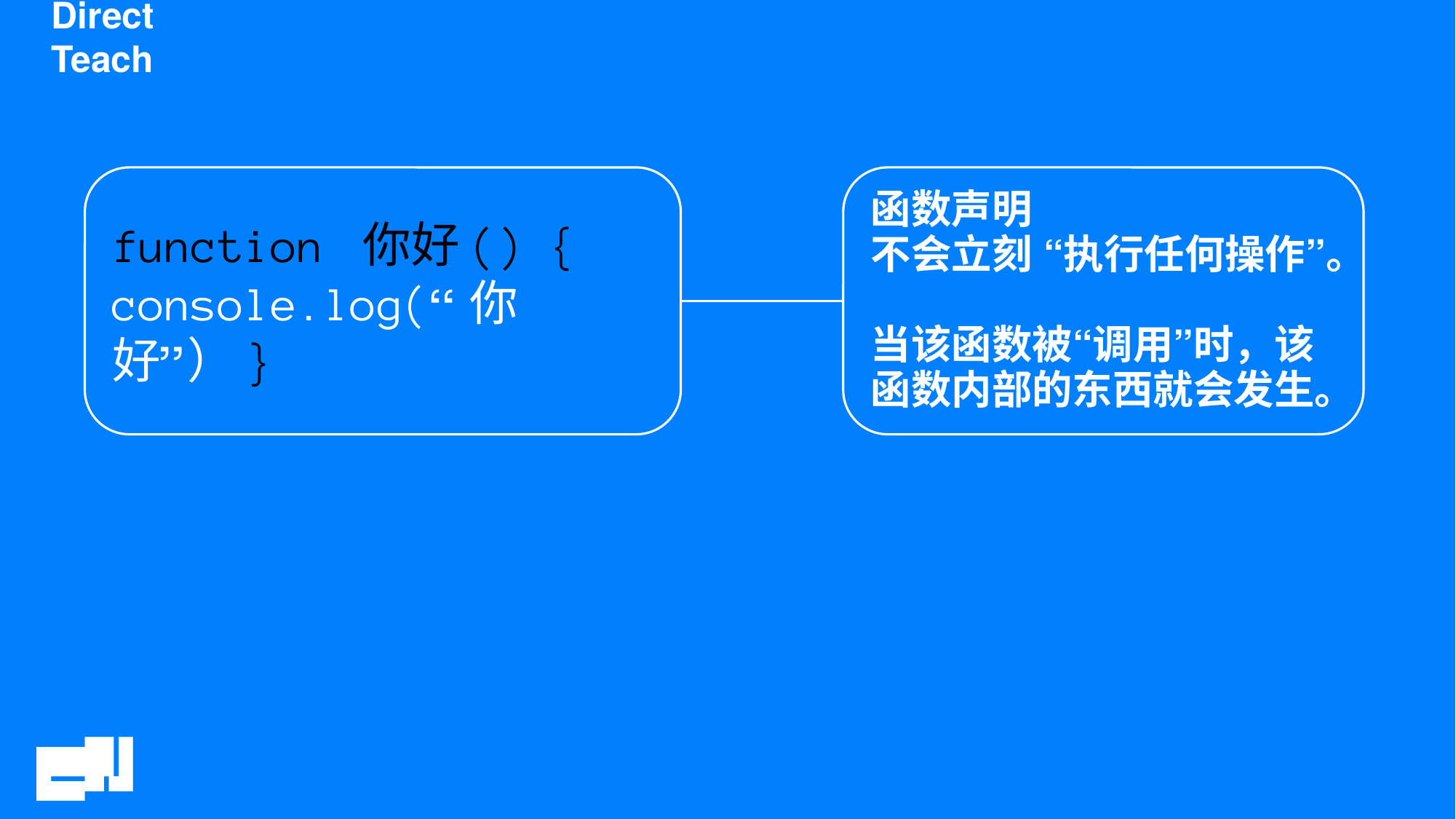

function 你好() {
console.log(“你好”）}
函数声明
不会立刻 “执行任何操作”。

当该函数被“调用”时，该函数内部的东西就会发生。